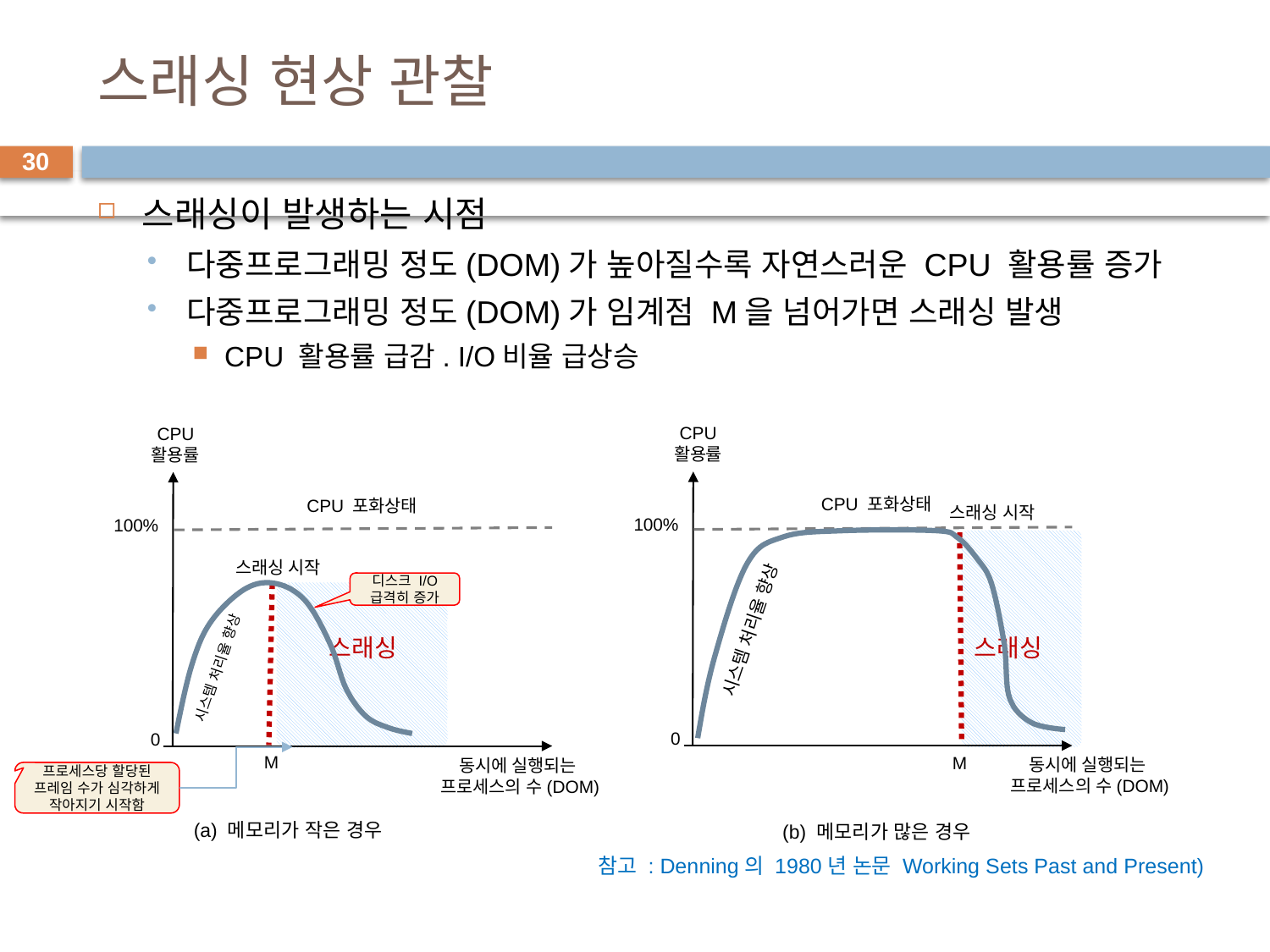

# 스래싱 현상 관찰
30
스래싱이 발생하는 시점
다중프로그래밍 정도(DOM)가 높아질수록 자연스러운 CPU 활용률 증가
다중프로그래밍 정도(DOM)가 임계점 M을 넘어가면 스래싱 발생
CPU 활용률 급감. I/O비율 급상승

CPU
활용률
CPU
활용률
CPU 포화상태
CPU 포화상태
스래싱 시작
100%
100%

스래싱 시작

시스템 처리율 향상
스래싱
스래싱
시스템 처리율 향상
0
0
M
M
동시에 실행되는
프로세스의 수(DOM)
동시에 실행되는
프로세스의 수(DOM)
(a) 메모리가 작은 경우
(b) 메모리가 많은 경우
참고 : Denning의 1980년 논문 Working Sets Past and Present)
디스크 I/O
급격히 증가
프로세스당 할당된 프레임 수가 심각하게 작아지기 시작함